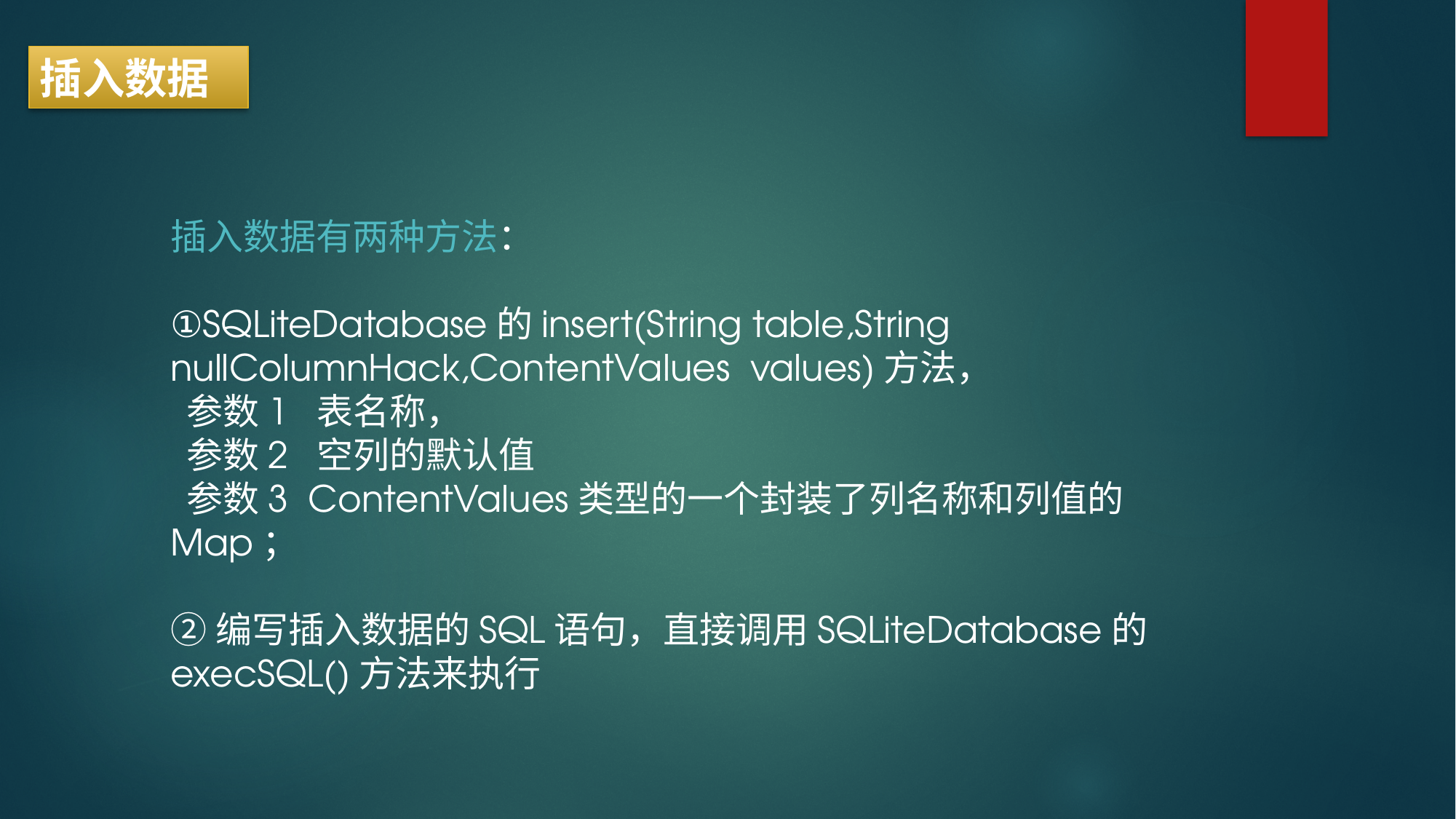

插入数据
插入数据有两种方法：
①SQLiteDatabase的insert(String table,String nullColumnHack,ContentValues  values)方法，
  参数1  表名称，
  参数2  空列的默认值
  参数3  ContentValues类型的一个封装了列名称和列值的Map；
②编写插入数据的SQL语句，直接调用SQLiteDatabase的execSQL()方法来执行